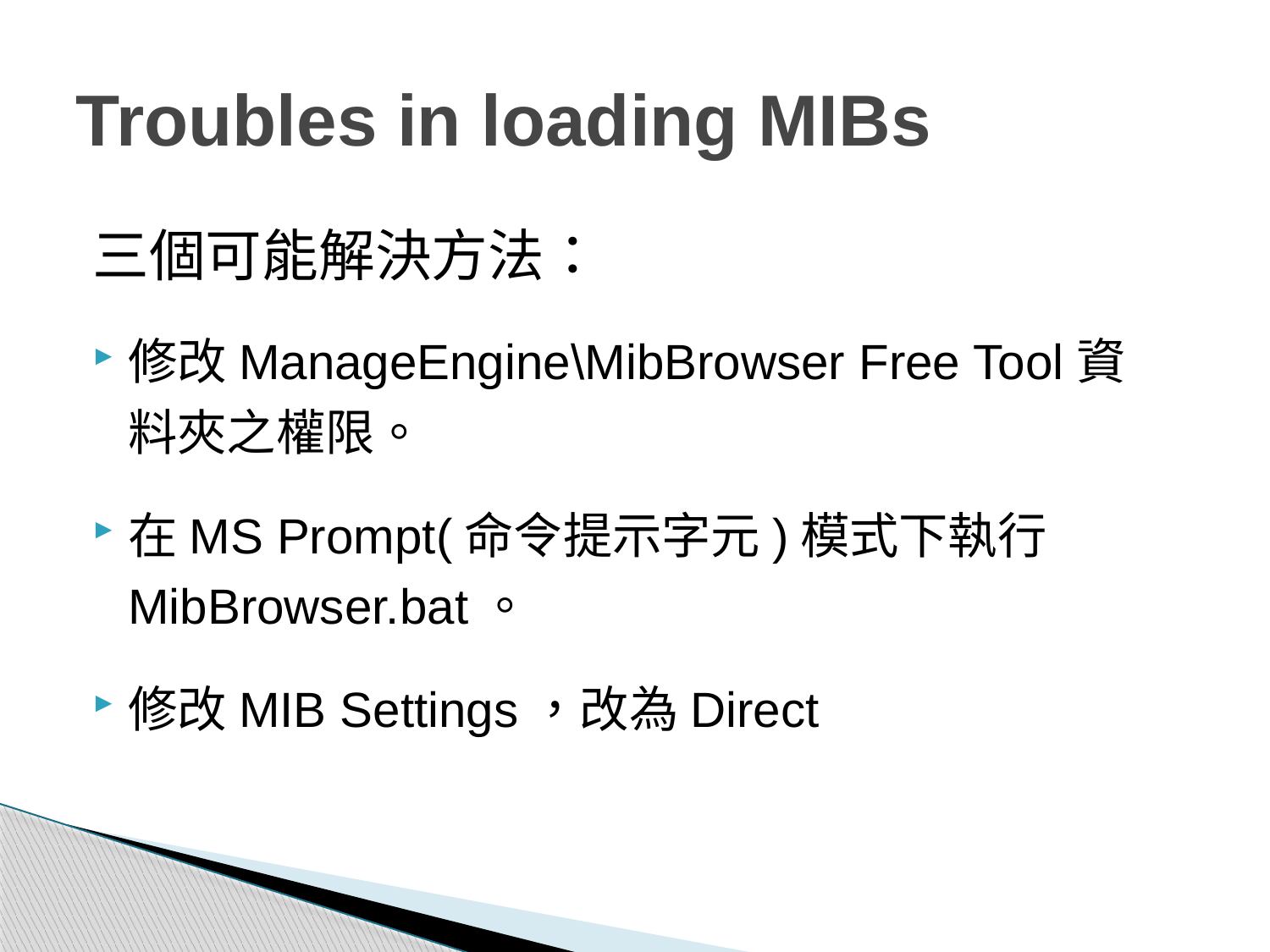

# Troubles in loading MIBs
三個可能解決方法：
修改ManageEngine\MibBrowser Free Tool資料夾之權限。
在MS Prompt(命令提示字元)模式下執行 MibBrowser.bat。
修改MIB Settings，改為Direct